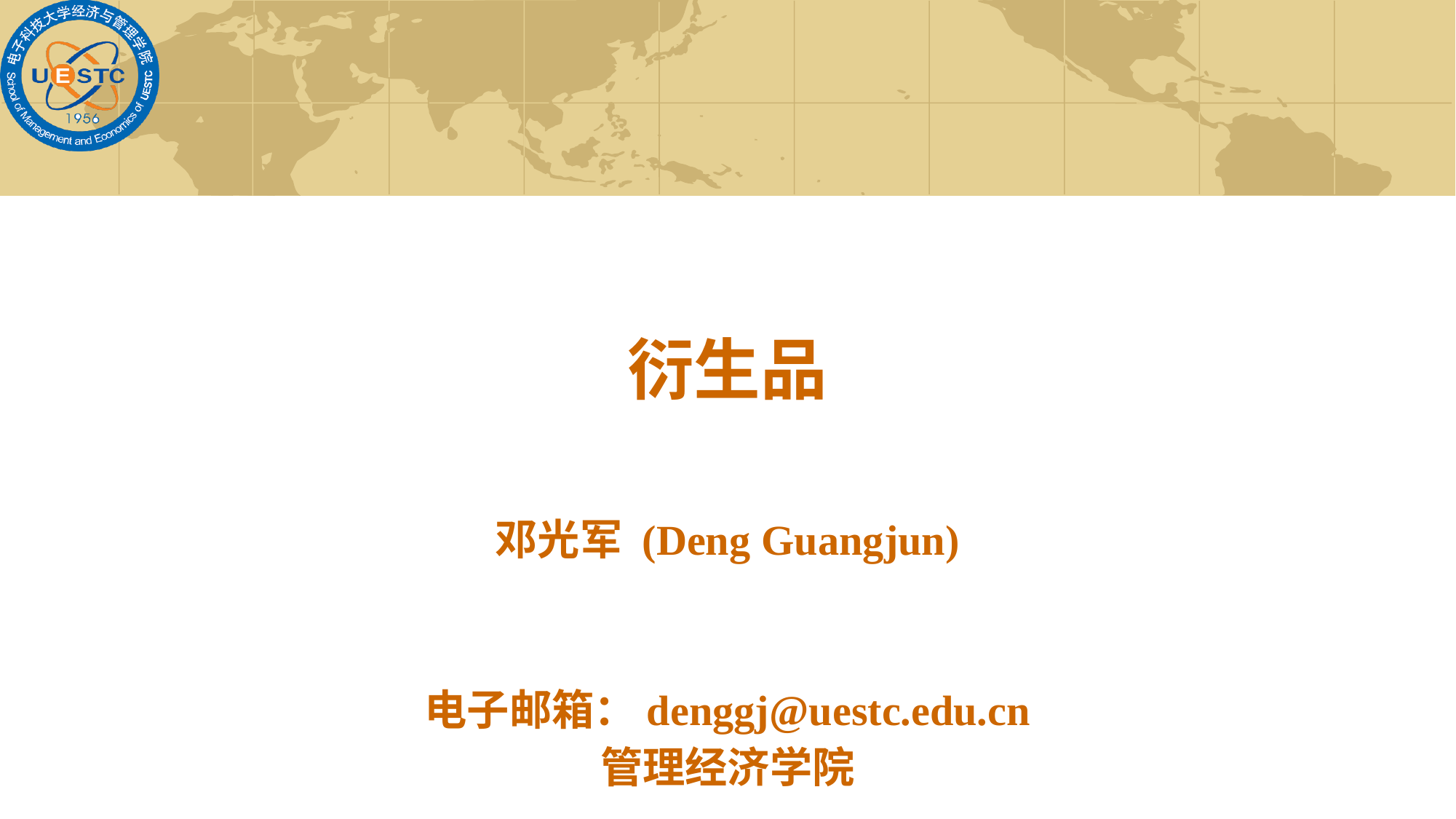

# 衍生品
邓光军 (Deng Guangjun)

电子邮箱：denggj@uestc.edu.cn
管理经济学院